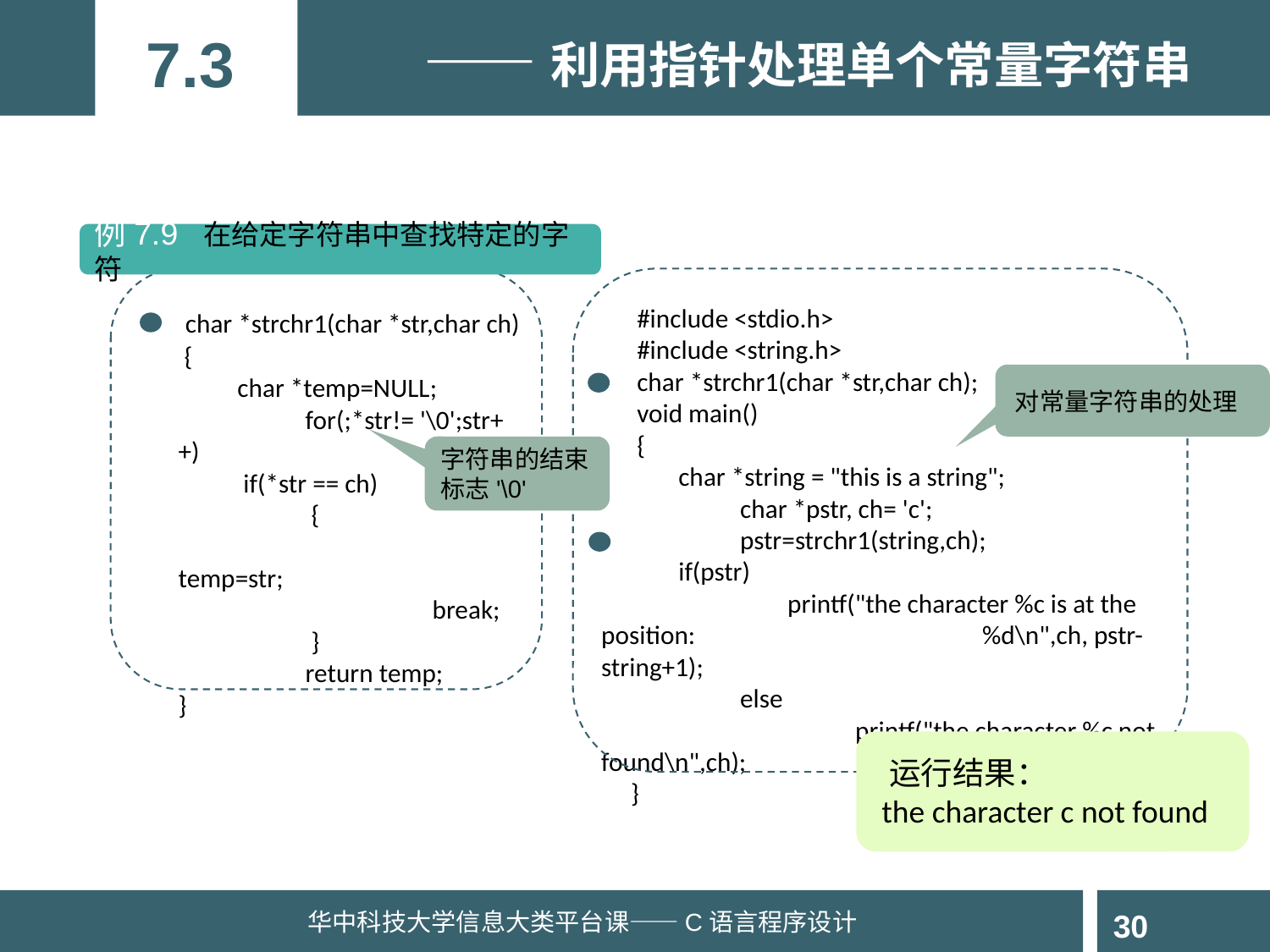

7.3
——利用指针处理单个常量字符串
例7.9  在给定字符串中查找特定的字符

 char *strchr1(char *str,char ch)
 {
          char *temp=NULL;                     	for(;*str!= '\0';str++)
           if(*str == ch)
	 {
     		temp=str;
		break;
    	 }
   	return temp;
}
      #include <stdio.h>
      #include <string.h>
      char *strchr1(char *str,char ch);
      void main()
      {
             char *string = "this is a string";
	  char *pstr, ch= 'c';
        	  pstr=strchr1(string,ch);
             if(pstr)
	          printf("the character %c is at the position: 			%d\n",ch, pstr-string+1);
        	  else
		printf("the character %c not found\n",ch);
     }

对常量字符串的处理

字符串的结束标志'\0'

 运行结果：
 the character c not found